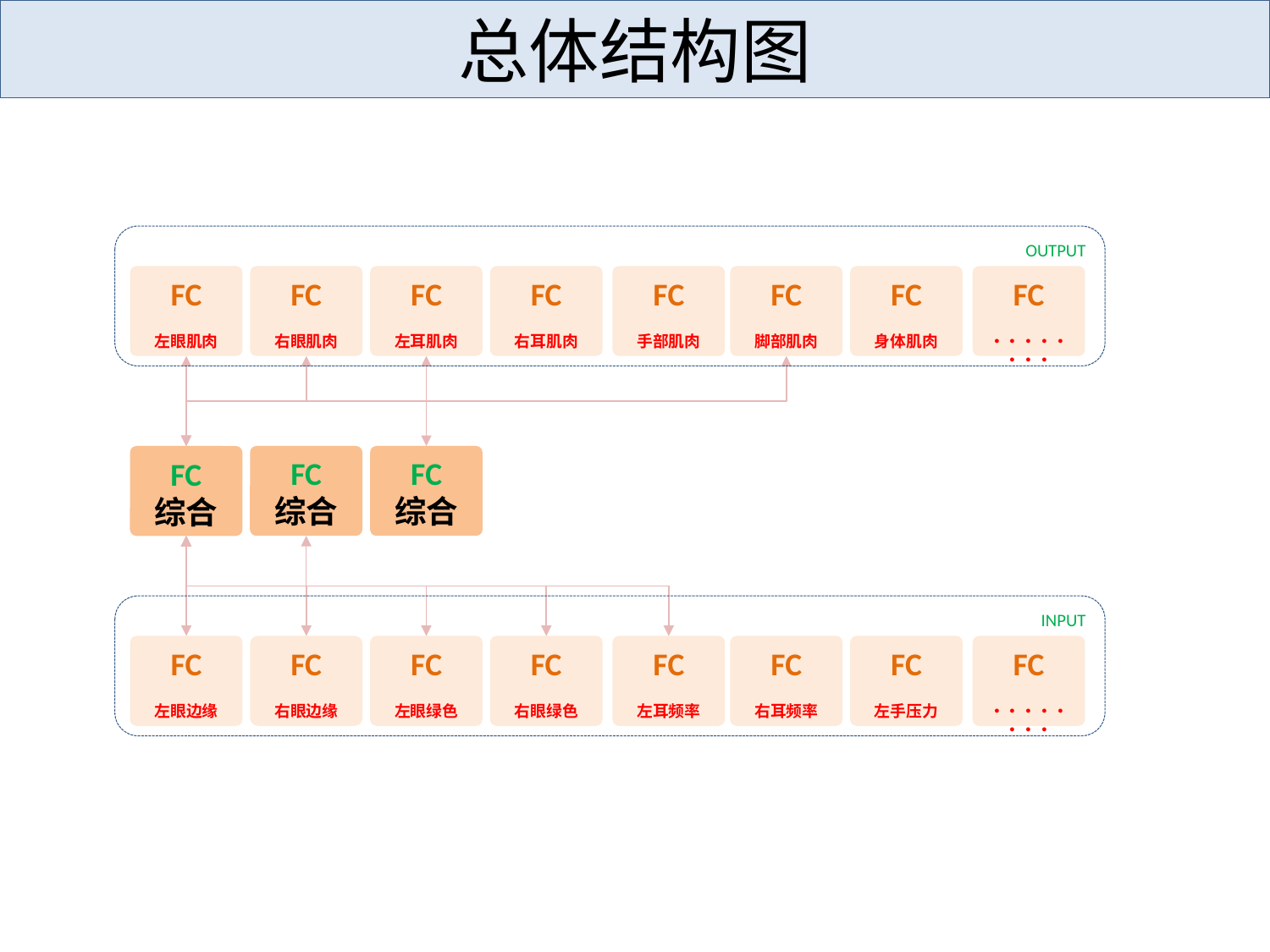

# 总体结构图

OUTPUT
FC

左眼肌肉
FC

右眼肌肉
FC

左耳肌肉
FC

右耳肌肉
FC

手部肌肉
FC

脚部肌肉
FC

身体肌肉
FC

・・・・・・・・
FC
综合
FC
综合
FC
综合
INPUT
FC

左眼边缘
FC

右眼边缘
FC

左眼绿色
FC

右眼绿色
FC

左耳频率
FC

右耳频率
FC

左手压力
FC

・・・・・・・・